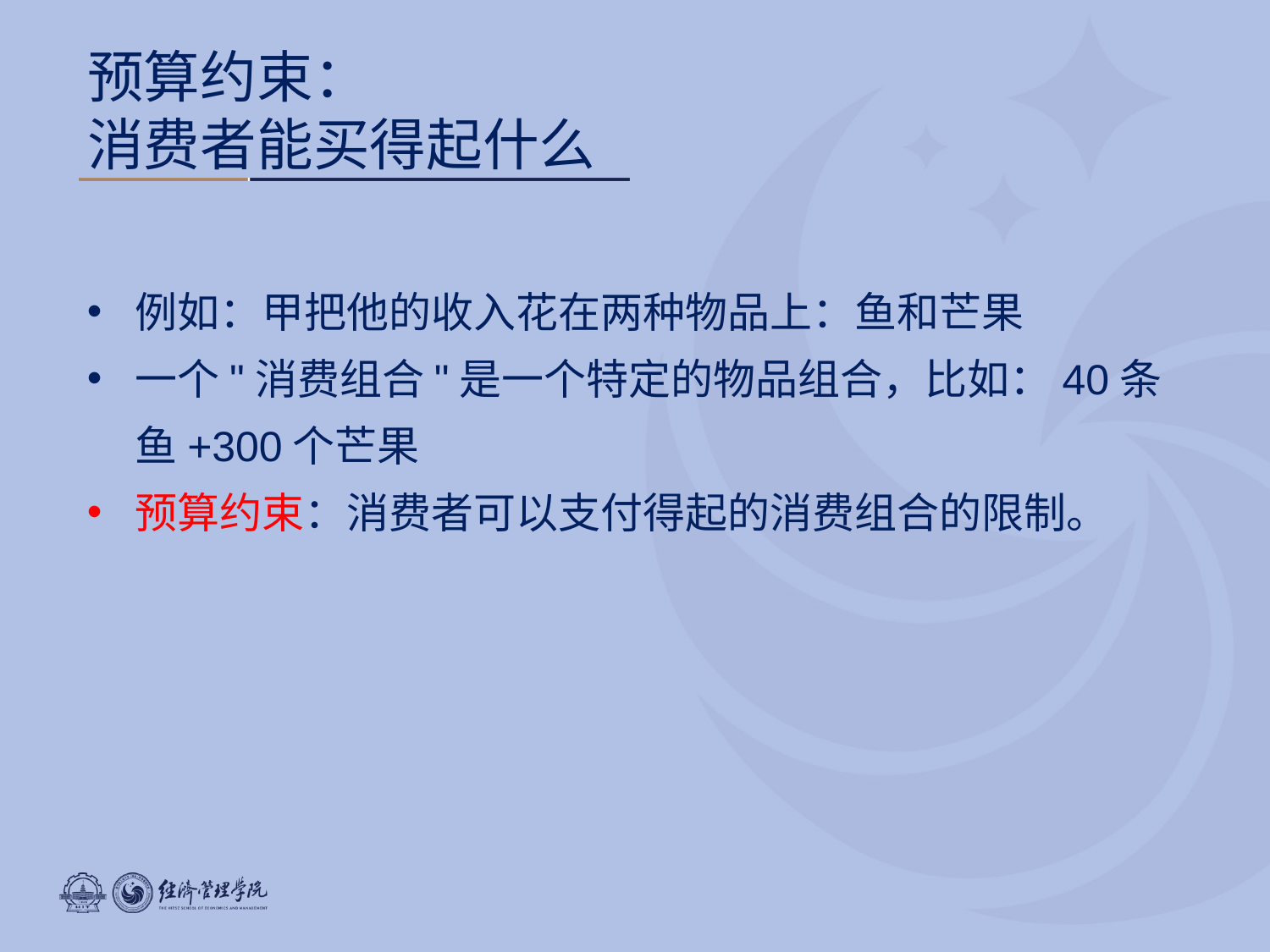

# 预算约束： 消费者能买得起什么
例如：甲把他的收入花在两种物品上：鱼和芒果
一个"消费组合"是一个特定的物品组合，比如：40条鱼+300个芒果
预算约束：消费者可以支付得起的消费组合的限制。